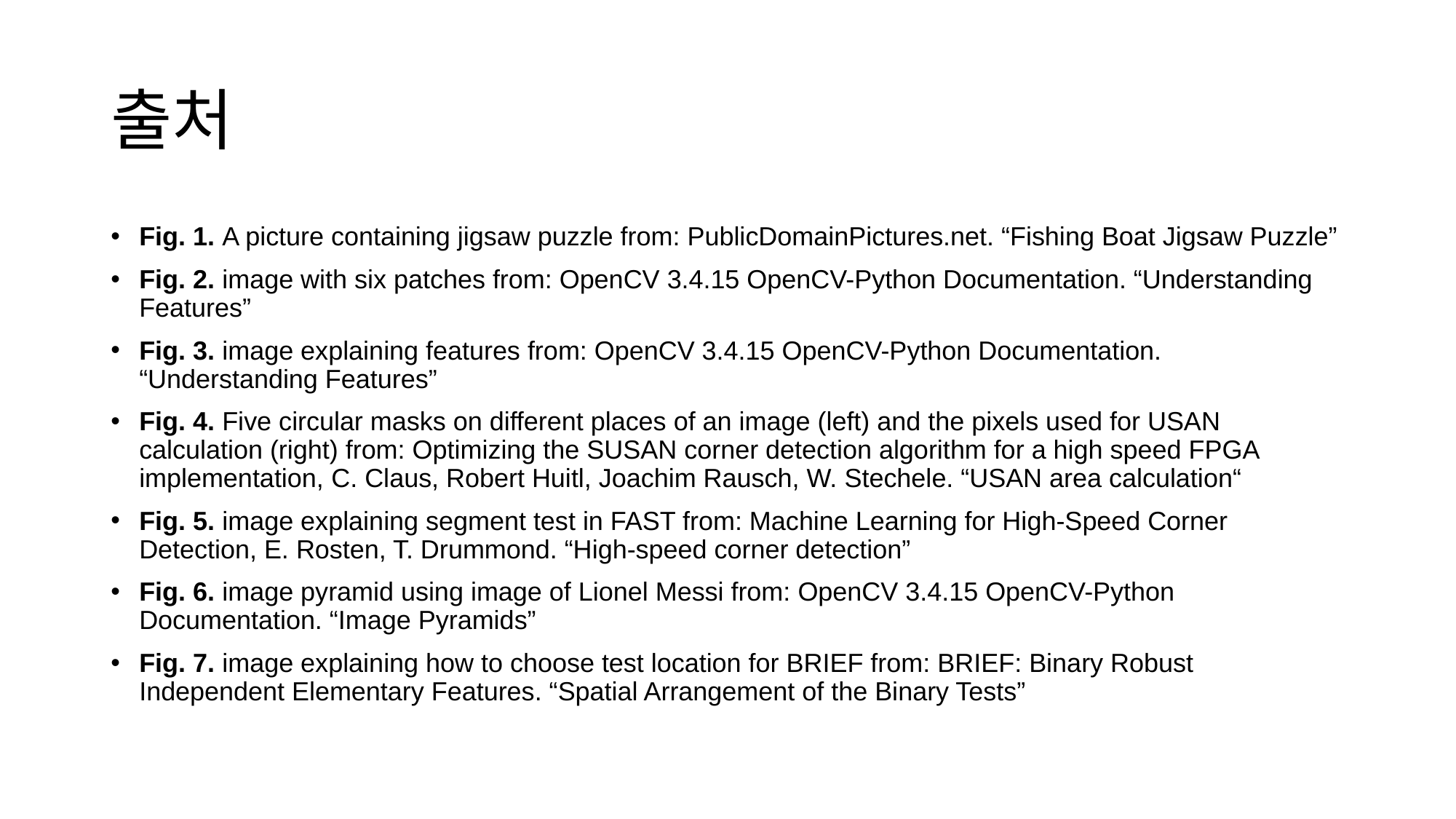

# 출처
Fig. 1. A picture containing jigsaw puzzle from: PublicDomainPictures.net. “Fishing Boat Jigsaw Puzzle”
Fig. 2. image with six patches from: OpenCV 3.4.15 OpenCV-Python Documentation. “Understanding Features”
Fig. 3. image explaining features from: OpenCV 3.4.15 OpenCV-Python Documentation. “Understanding Features”
Fig. 4. Five circular masks on different places of an image (left) and the pixels used for USAN calculation (right) from: Optimizing the SUSAN corner detection algorithm for a high speed FPGA implementation, C. Claus, Robert Huitl, Joachim Rausch, W. Stechele. “USAN area calculation“
Fig. 5. image explaining segment test in FAST from: Machine Learning for High-Speed Corner Detection, E. Rosten, T. Drummond. “High-speed corner detection”
Fig. 6. image pyramid using image of Lionel Messi from: OpenCV 3.4.15 OpenCV-Python Documentation. “Image Pyramids”
Fig. 7. image explaining how to choose test location for BRIEF from: BRIEF: Binary Robust Independent Elementary Features. “Spatial Arrangement of the Binary Tests”